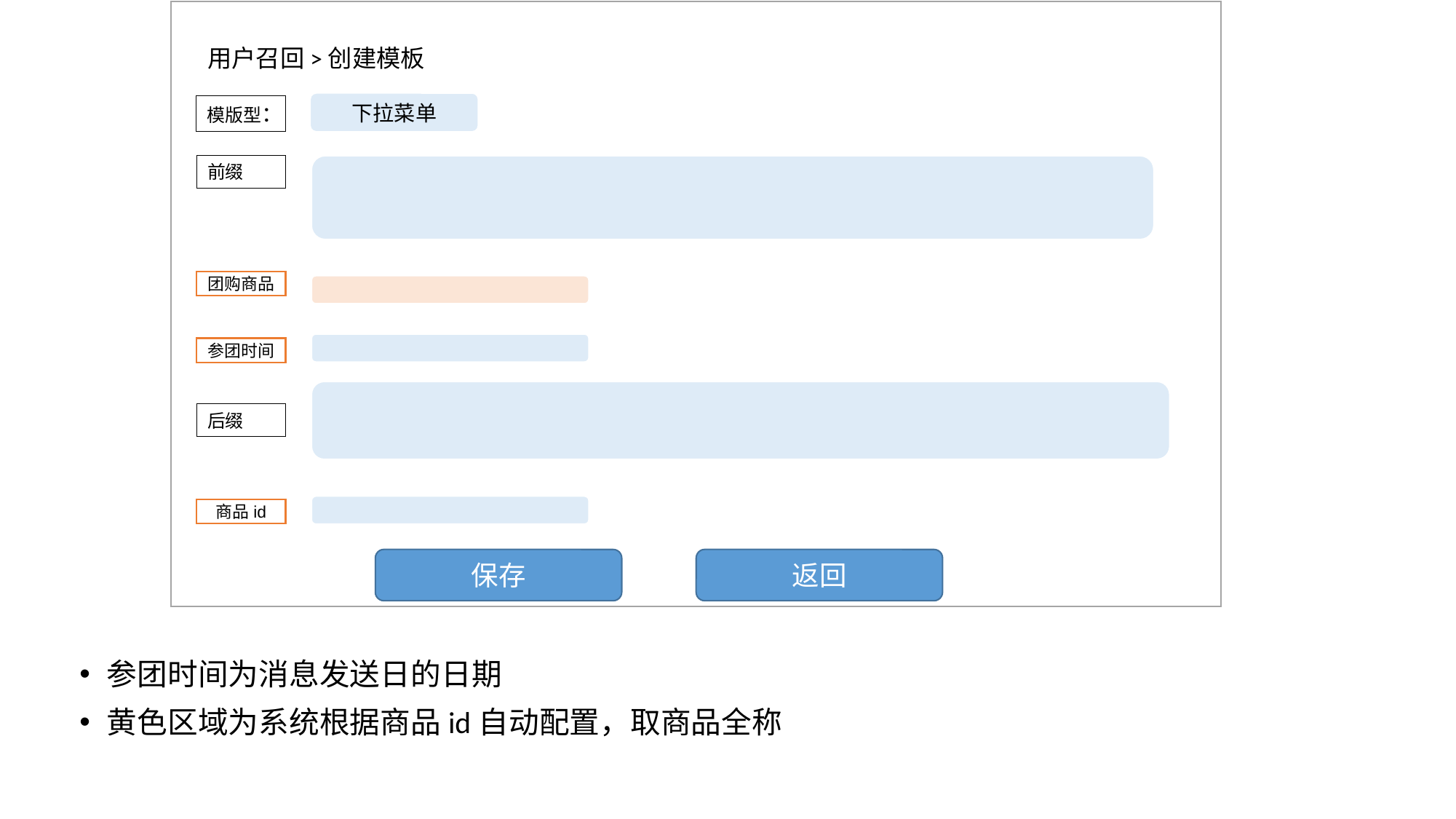

# 用户召回>创建模板
下拉菜单
模版型：

前缀
团购商品

参团时间

后缀

商品id
保存
返回
参团时间为消息发送日的日期
黄色区域为系统根据商品id自动配置，取商品全称